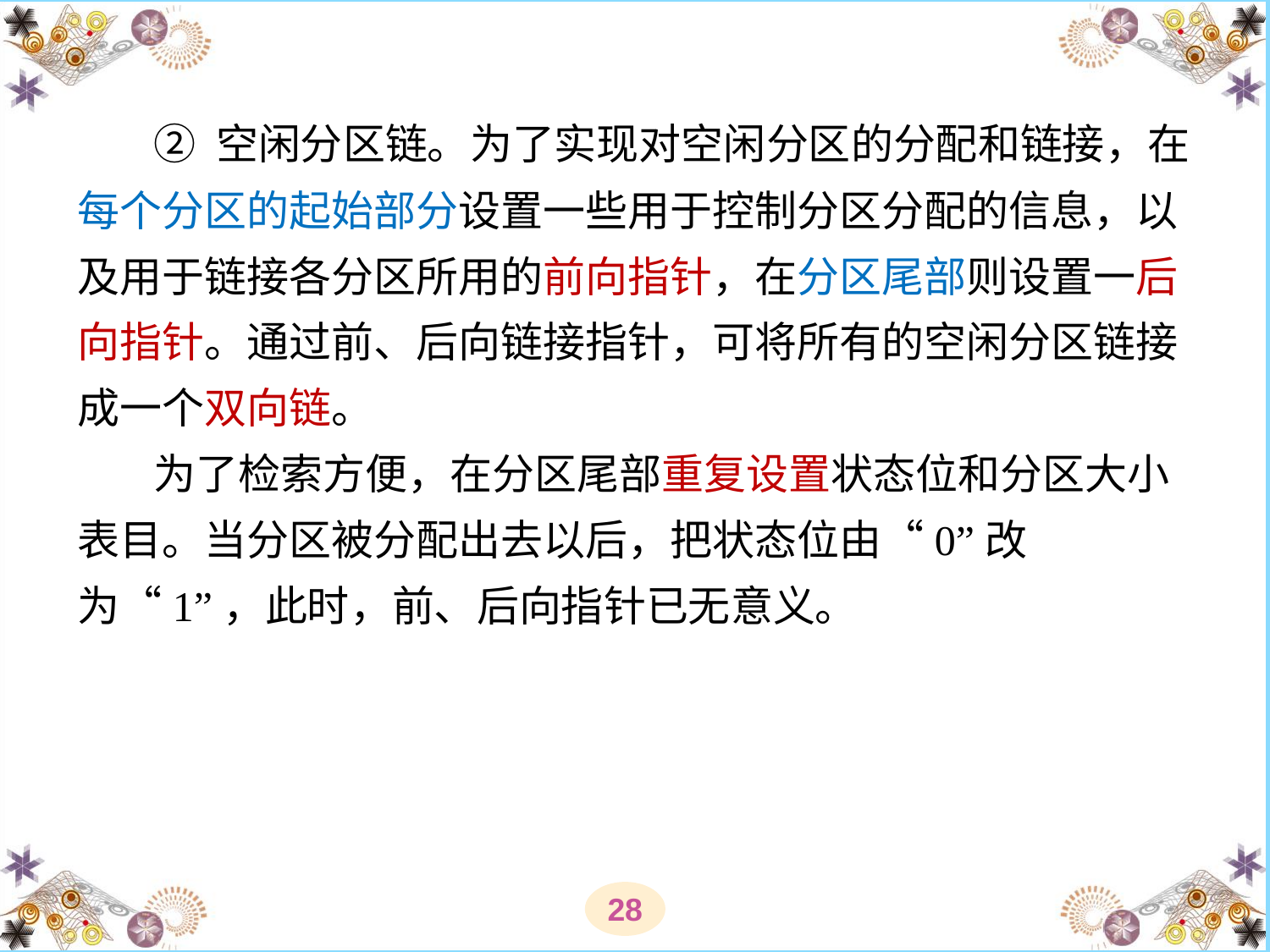

# ② 空闲分区链。为了实现对空闲分区的分配和链接，在每个分区的起始部分设置一些用于控制分区分配的信息，以及用于链接各分区所用的前向指针，在分区尾部则设置一后向指针。通过前、后向链接指针，可将所有的空闲分区链接成一个双向链。 为了检索方便，在分区尾部重复设置状态位和分区大小表目。当分区被分配出去以后，把状态位由“0”改为“1”，此时，前、后向指针已无意义。